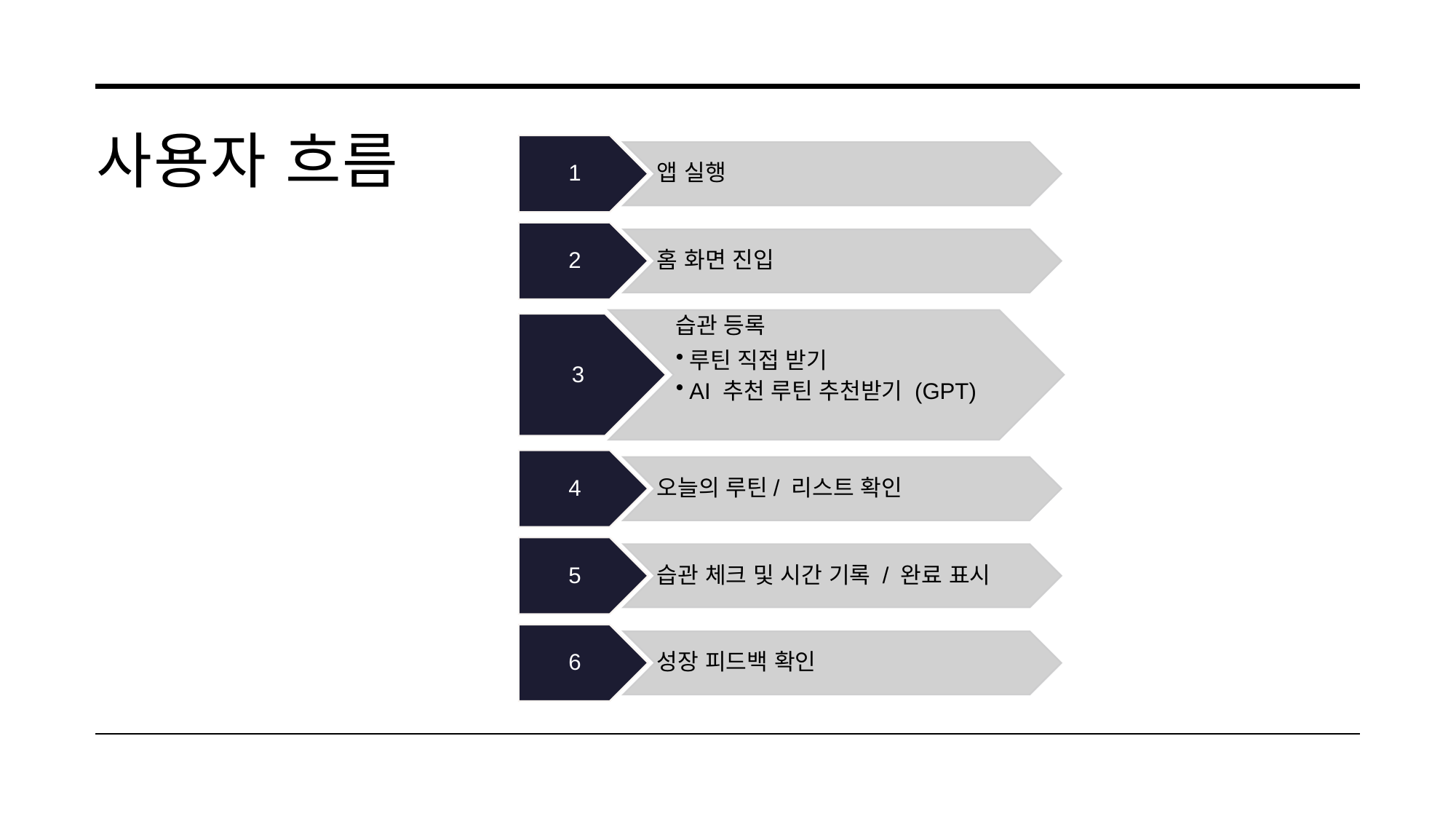

# 사용자 흐름
1
앱 실행
2
홈 화면 진입
3
습관 등록
루틴 직접 받기
AI 추천 루틴 추천받기 (GPT)
4
오늘의 루틴/ 리스트 확인
5
습관 체크 및 시간 기록 / 완료 표시
6
성장 피드백 확인